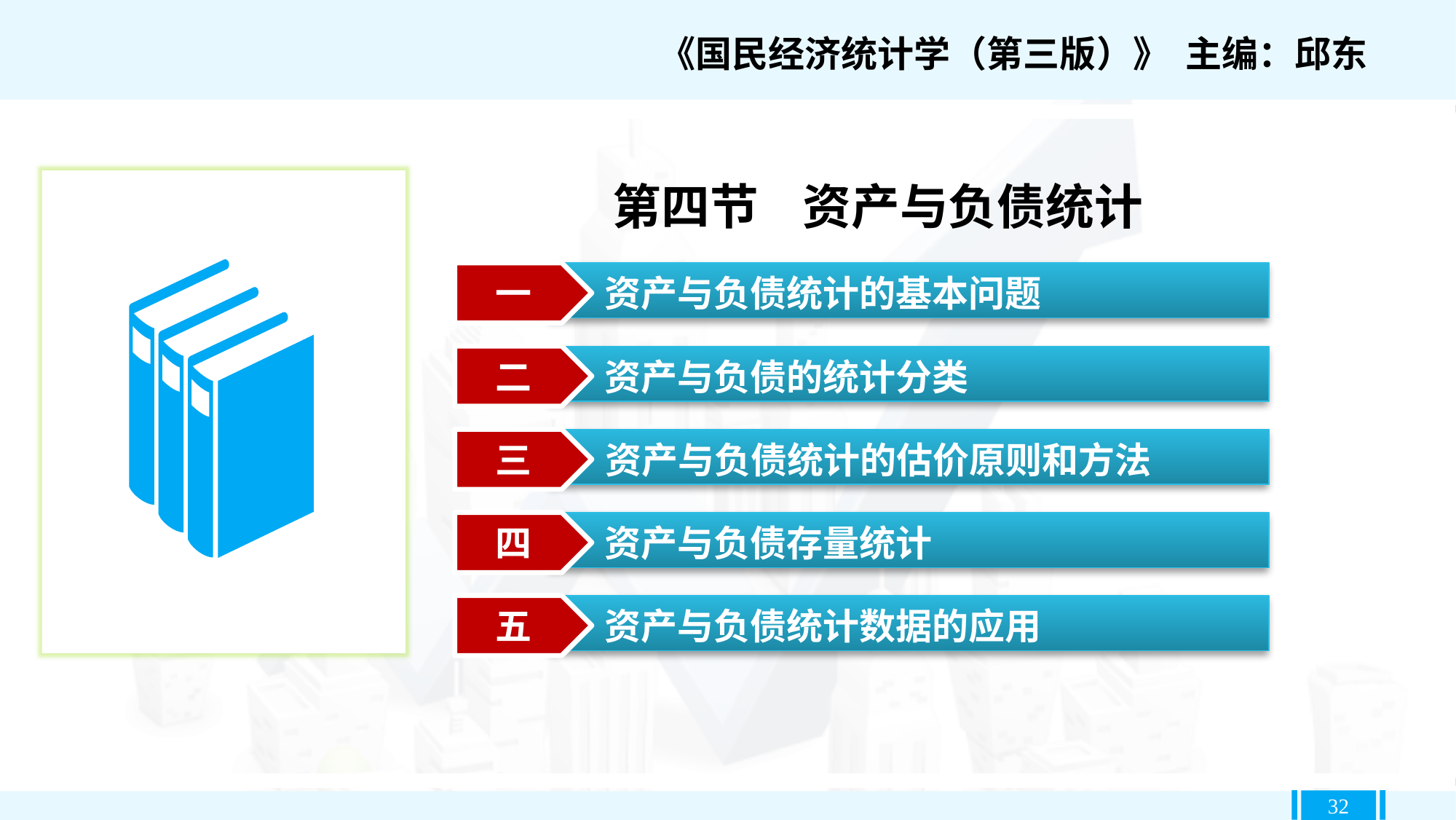

《国民经济统计学（第三版）》  主编：邱东

第四节    资产与负债统计

一

资产与负债统计的基本问题

二

资产与负债的统计分类

三

资产与负债统计的估价原则和方法

四

资产与负债存量统计

五

资产与负债统计数据的应用
32